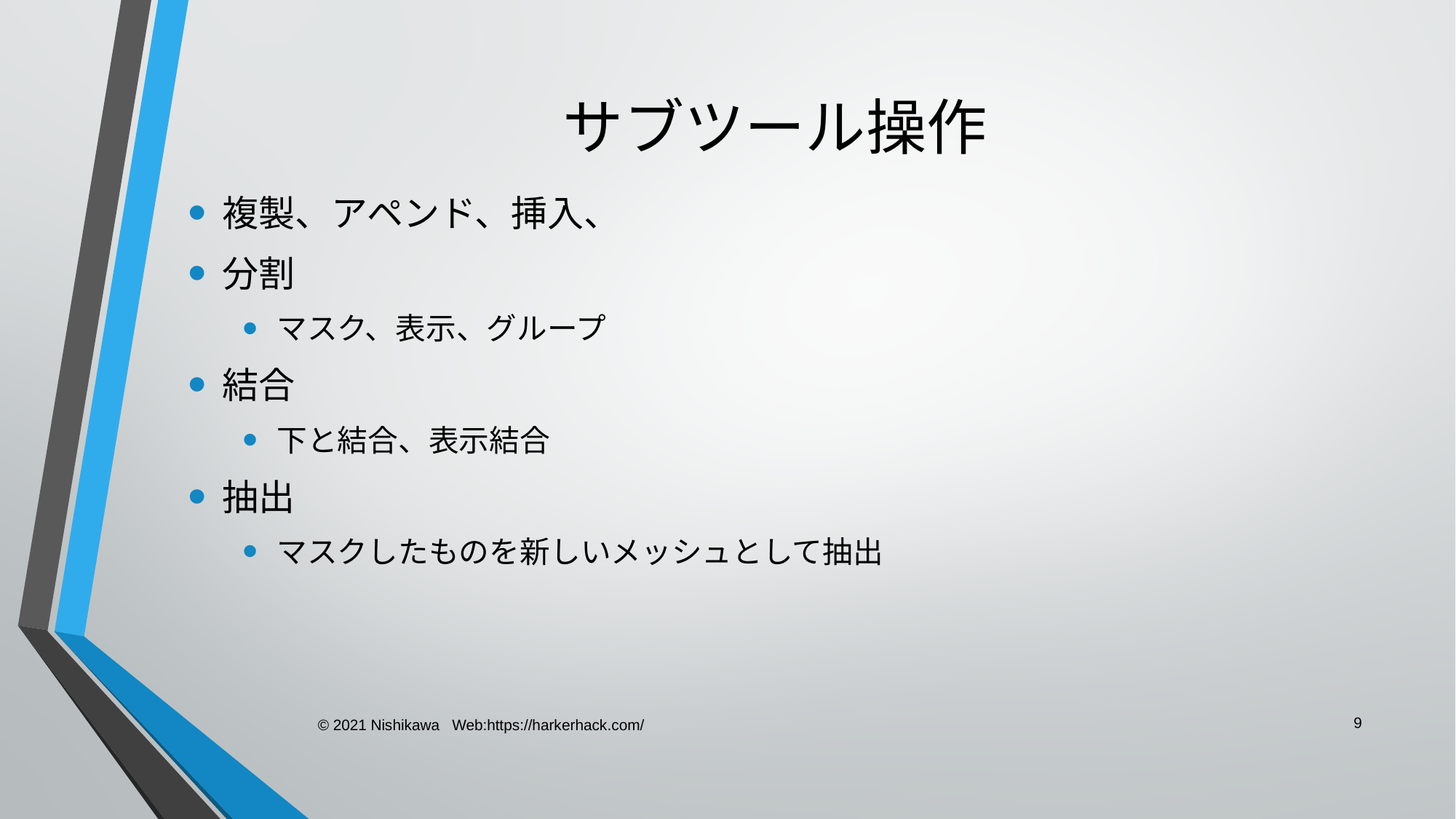

# サブツール操作
複製、アペンド、挿入、
分割
マスク、表示、グループ
結合
下と結合、表示結合
抽出
マスクしたものを新しいメッシュとして抽出
9
© 2021 Nishikawa   Web:https://harkerhack.com/